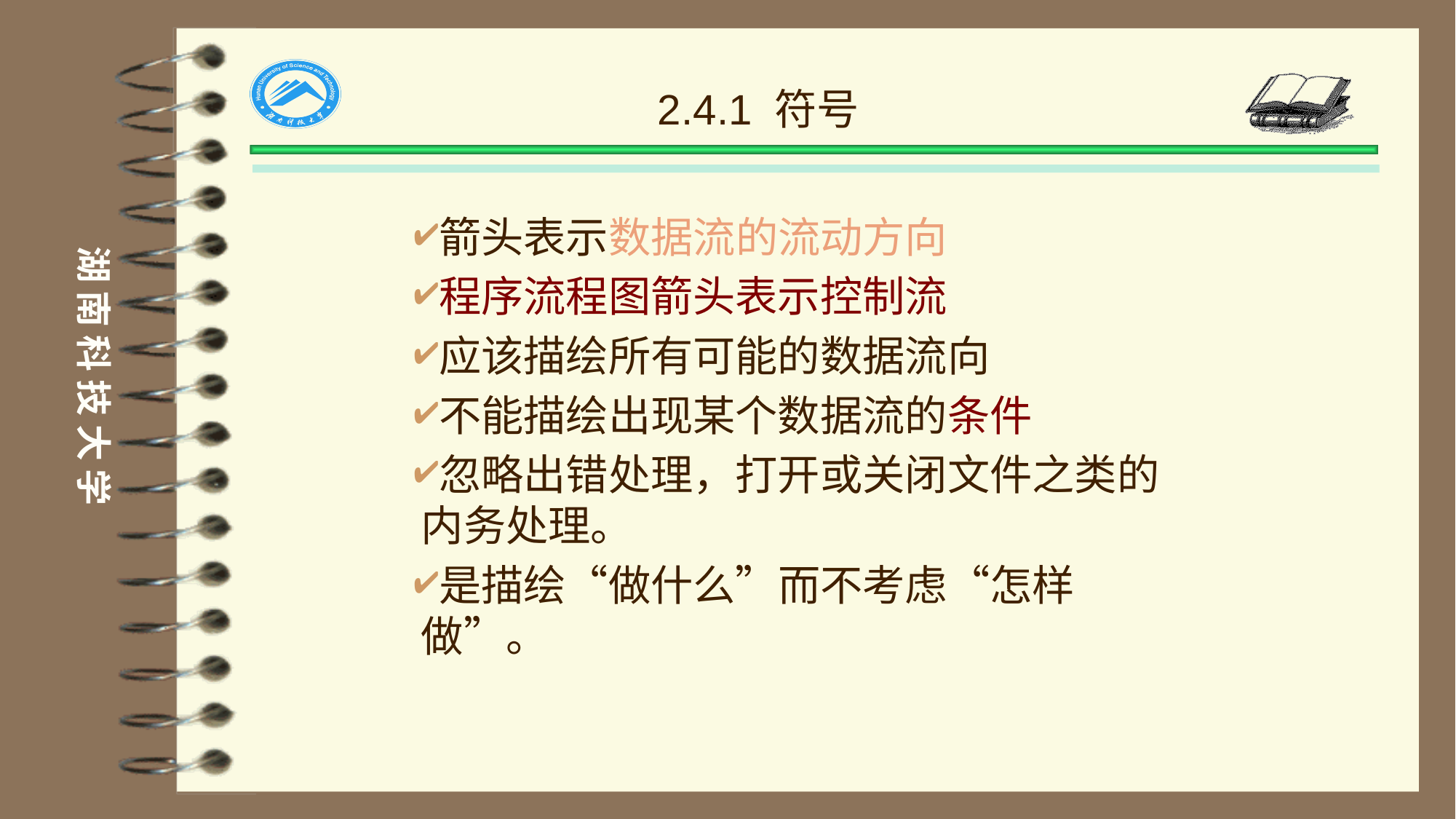

2.4.1 符号
箭头表示数据流的流动方向
程序流程图箭头表示控制流
应该描绘所有可能的数据流向
不能描绘出现某个数据流的条件
忽略出错处理，打开或关闭文件之类的内务处理。
是描绘“做什么”而不考虑“怎样做”。